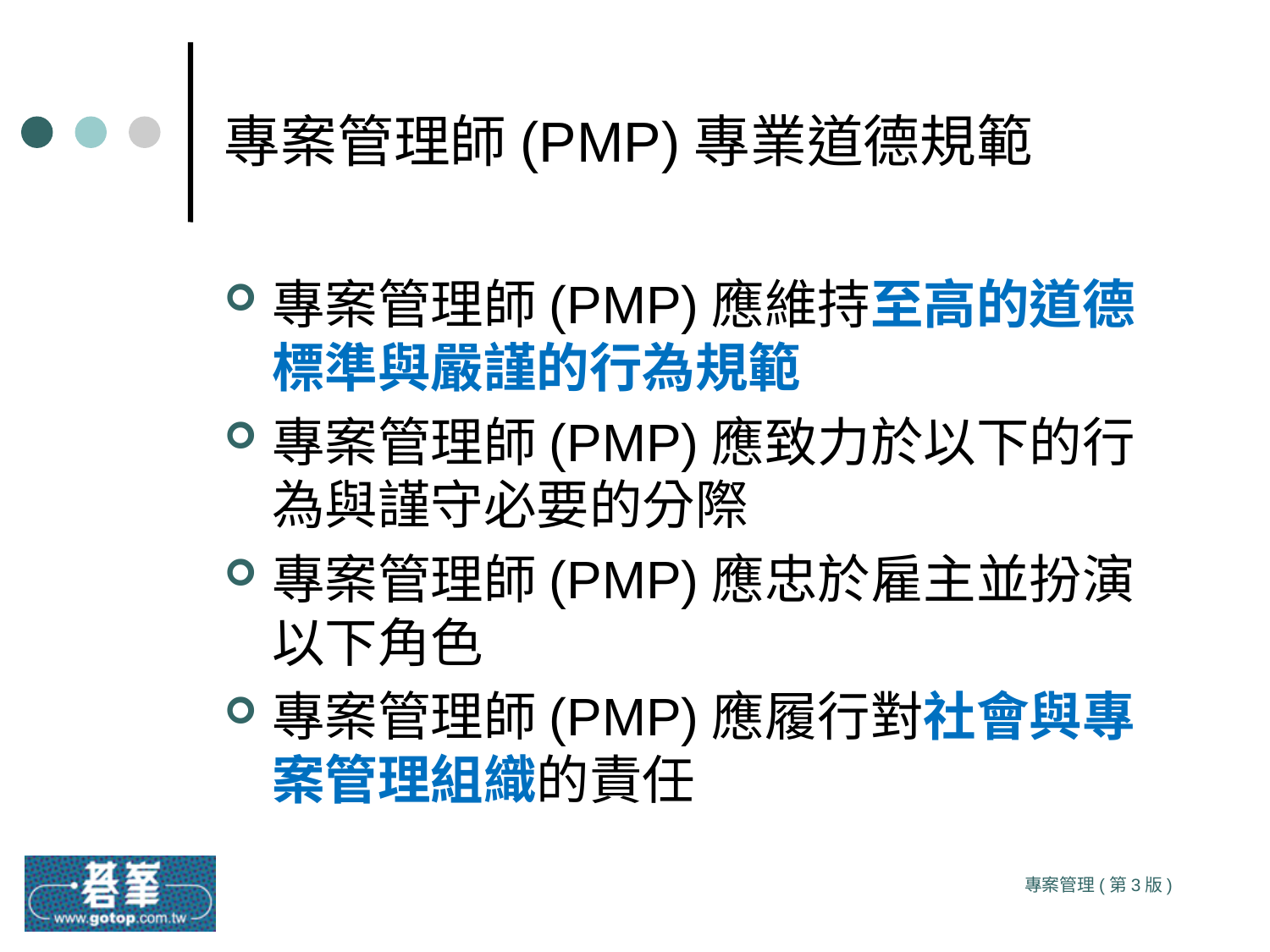

# 專案管理師(PMP)專業道德規範
專案管理師(PMP)應維持至高的道德標準與嚴謹的行為規範
專案管理師(PMP)應致力於以下的行為與謹守必要的分際
專案管理師(PMP)應忠於雇主並扮演以下角色
專案管理師(PMP)應履行對社會與專案管理組織的責任
專案管理(第3版)